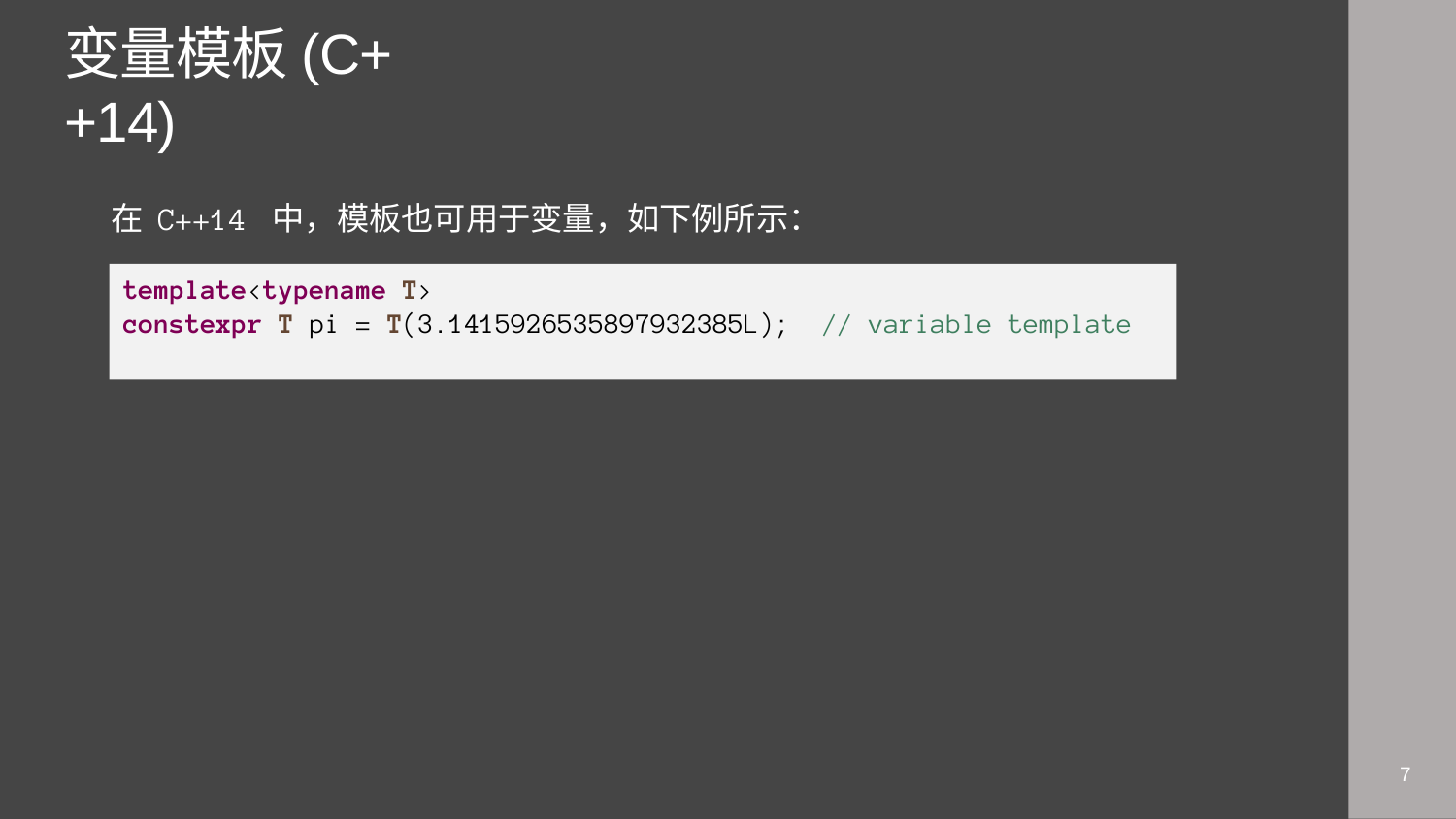

# 变量模板(C++14)
在 C++14 中，模板也可用于变量，如下例所示：
template<typename T>
constexpr T pi = T(3.1415926535897932385L);  // variable template

7